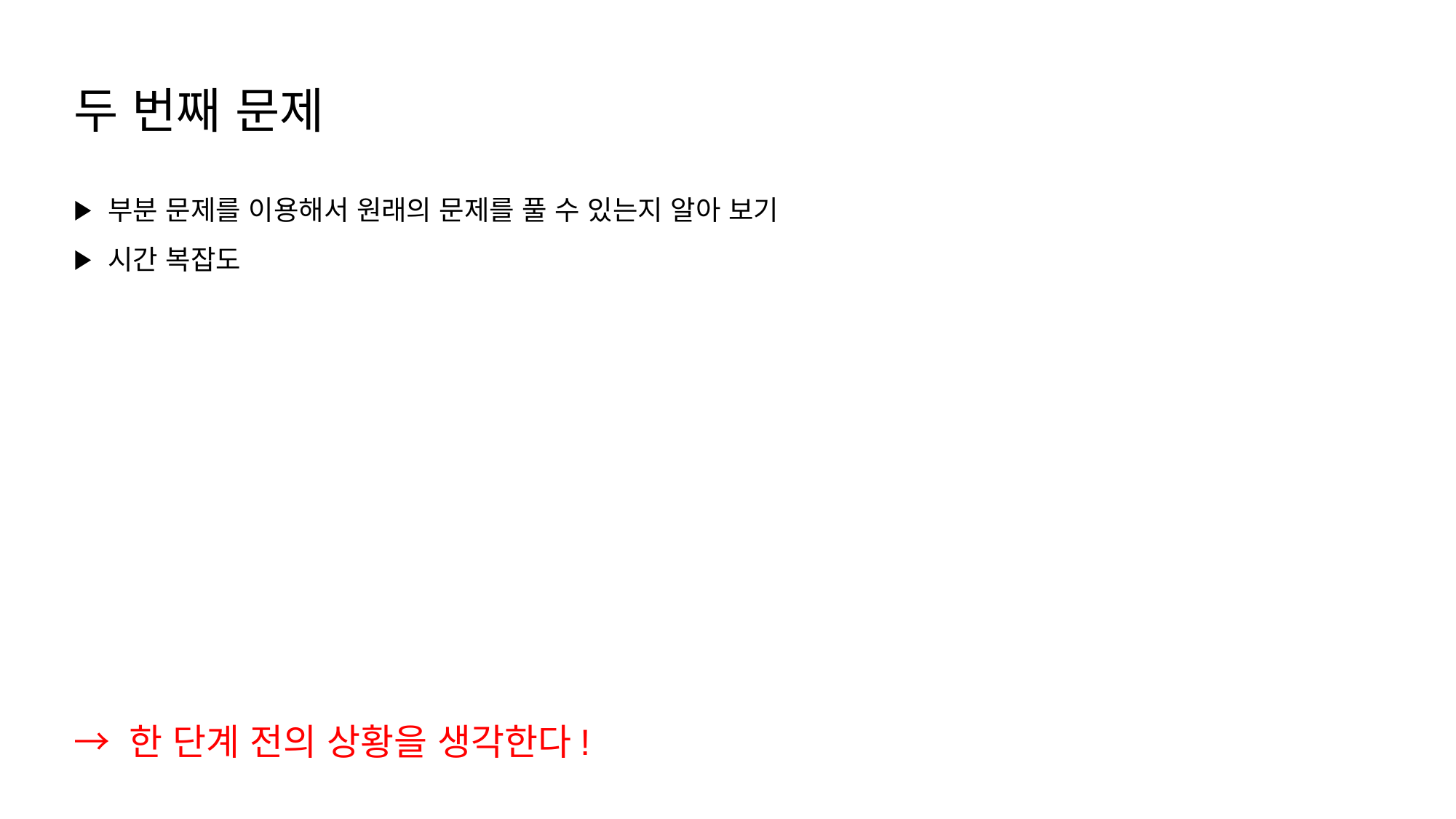

두 번째 문제
부분 문제를 이용해서 원래의 문제를 풀 수 있는지 알아 보기
시간 복잡도

→ 한 단계 전의 상황을 생각한다!